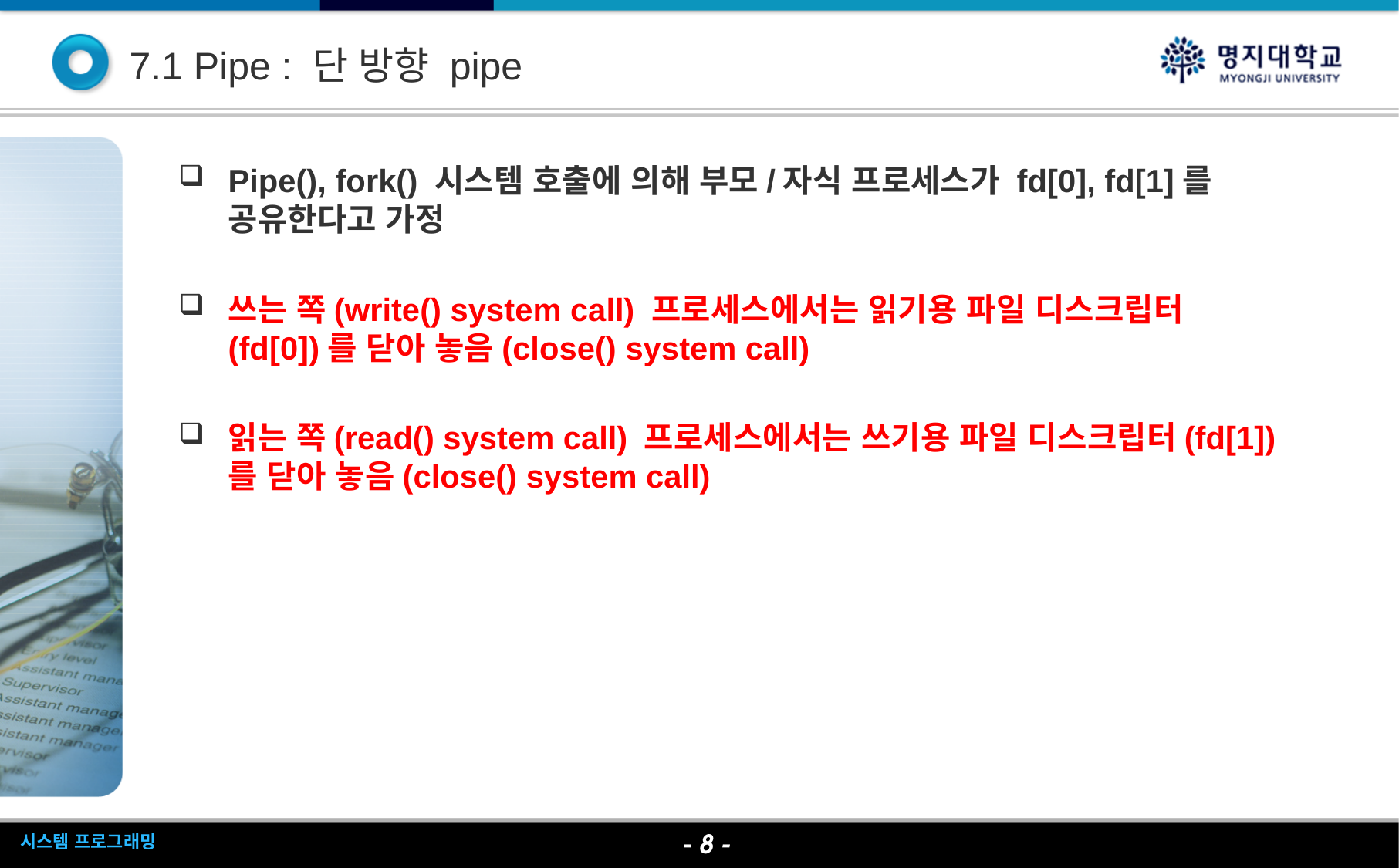

# 7.1 Pipe : 단 방향 pipe
Pipe(), fork() 시스템 호출에 의해 부모/자식 프로세스가 fd[0], fd[1]를 공유한다고 가정

쓰는 쪽(write() system call) 프로세스에서는 읽기용 파일 디스크립터(fd[0])를 닫아 놓음(close() system call)

읽는 쪽(read() system call) 프로세스에서는 쓰기용 파일 디스크립터(fd[1])를 닫아 놓음(close() system call)

- 8 -